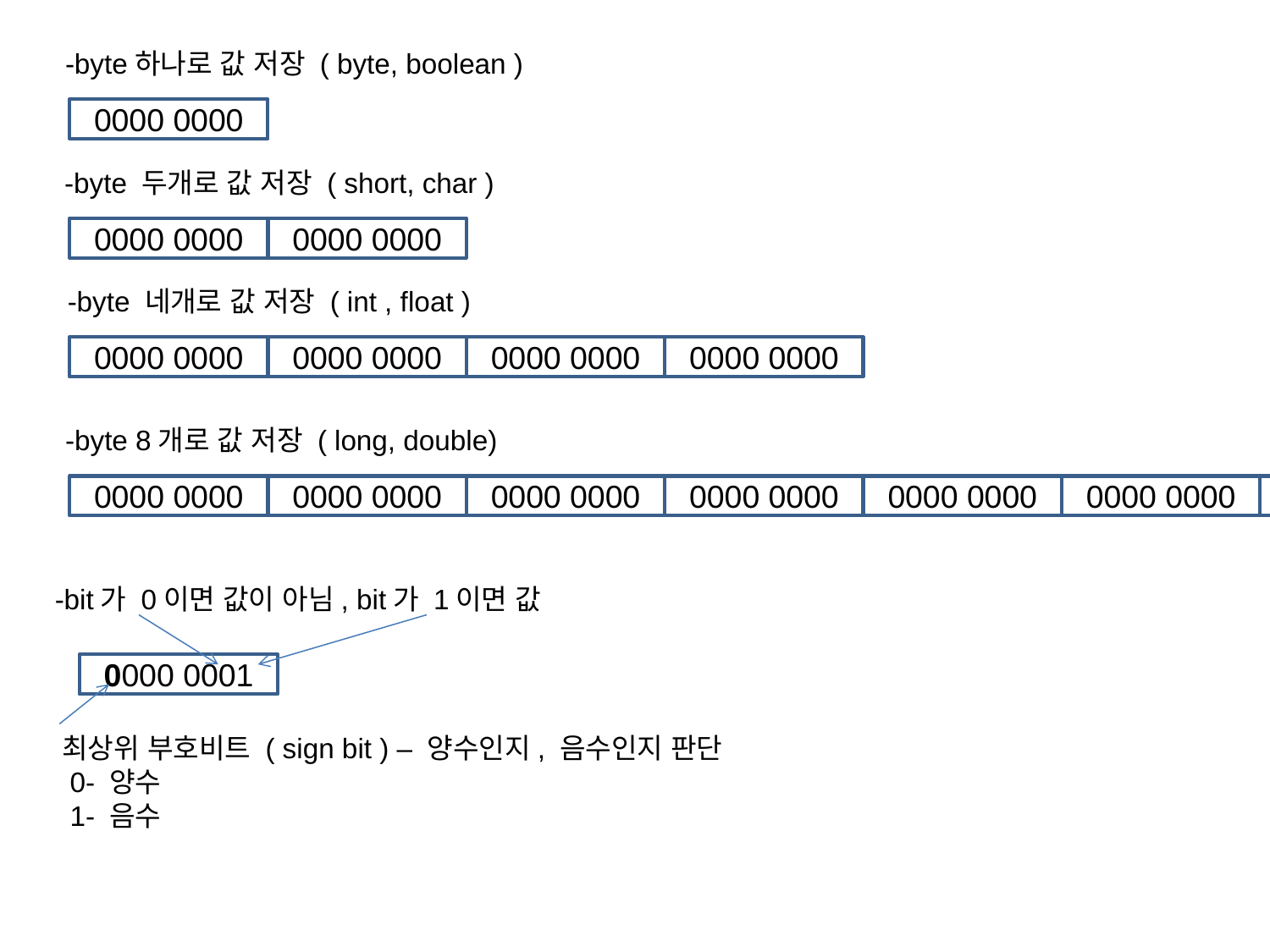

-byte하나로 값 저장 ( byte, boolean )
0000 0000
-byte 두개로 값 저장 ( short, char )
0000 0000
0000 0000
-byte 네개로 값 저장 ( int , float )

0000 0000
0000 0000
0000 0000
0000 0000
-byte 8개로 값 저장 ( long, double)
0000 0000
0000 0000
0000 0000
0000 0000
0000 0000
0000 0000
0000 0000
0000 0000
-bit가 0이면 값이 아님, bit가 1이면 값
0000 0001
최상위 부호비트 ( sign bit ) – 양수인지, 음수인지 판단
 0- 양수
 1- 음수